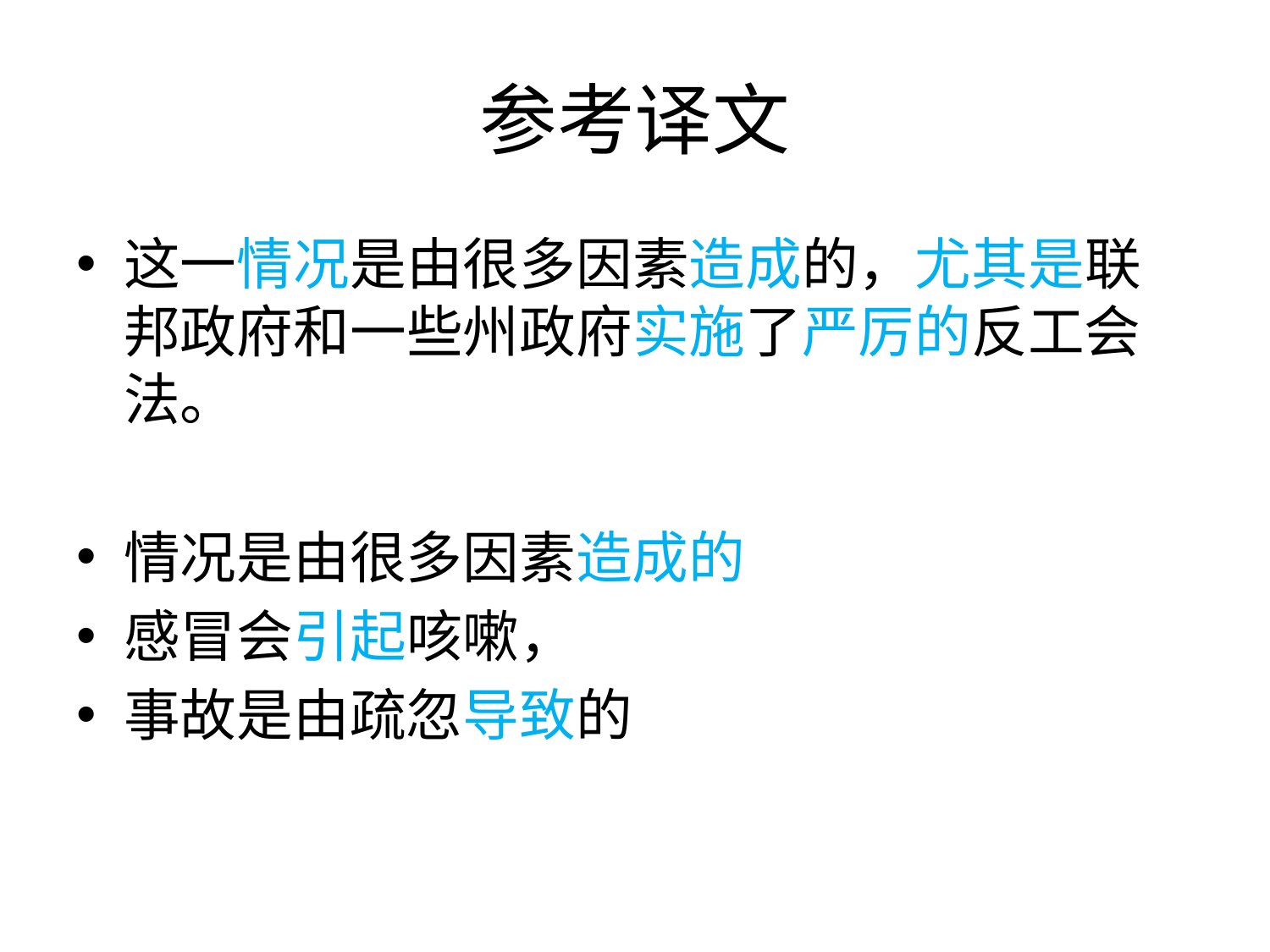

# 参考译文
这一情况是由很多因素造成的，尤其是联邦政府和一些州政府实施了严厉的反工会法。

情况是由很多因素造成的
感冒会引起咳嗽，
事故是由疏忽导致的